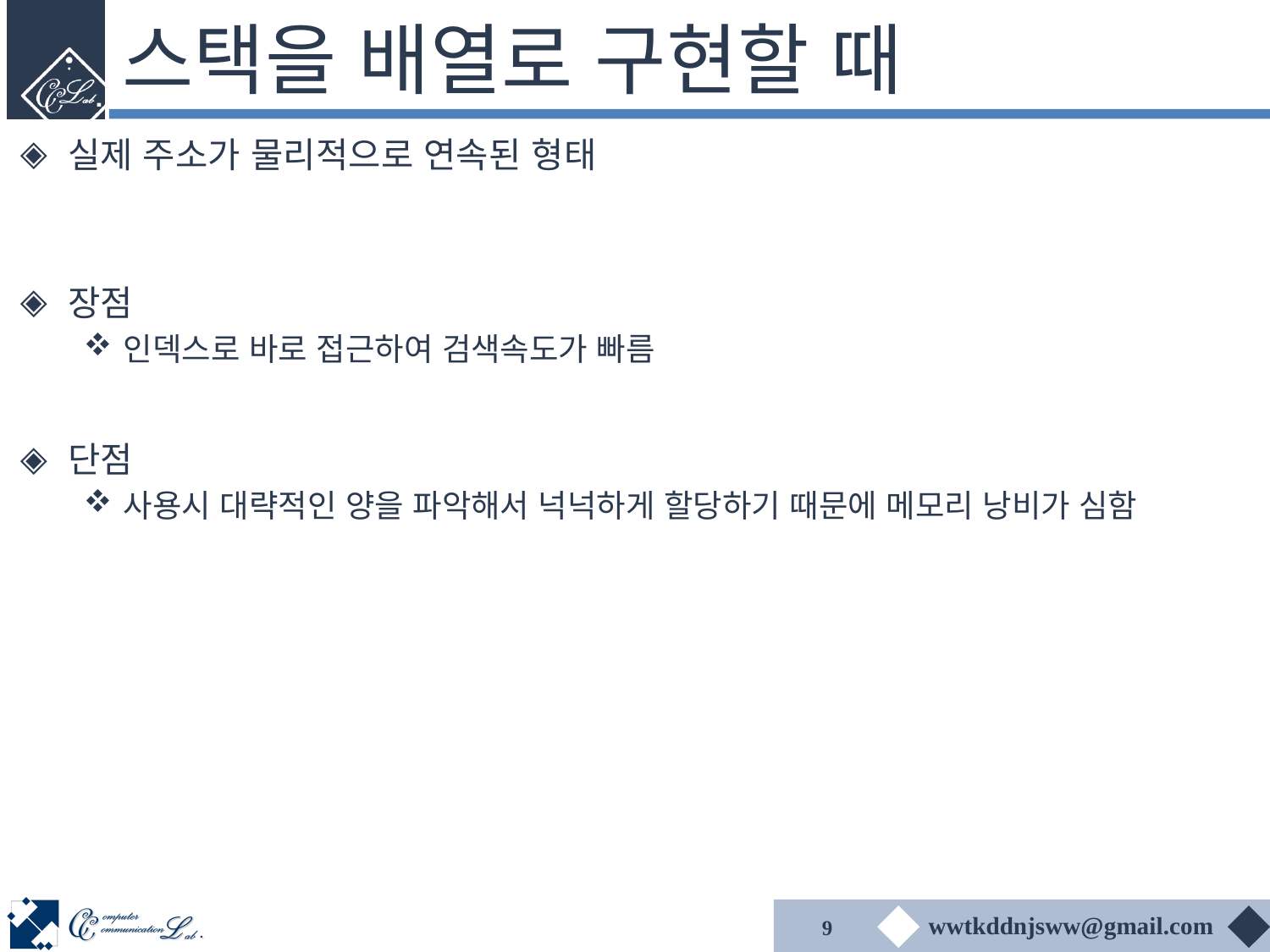

# 스택을 배열로 구현할 때
실제 주소가 물리적으로 연속된 형태

장점
인덱스로 바로 접근하여 검색속도가 빠름

단점
사용시 대략적인 양을 파악해서 넉넉하게 할당하기 때문에 메모리 낭비가 심함